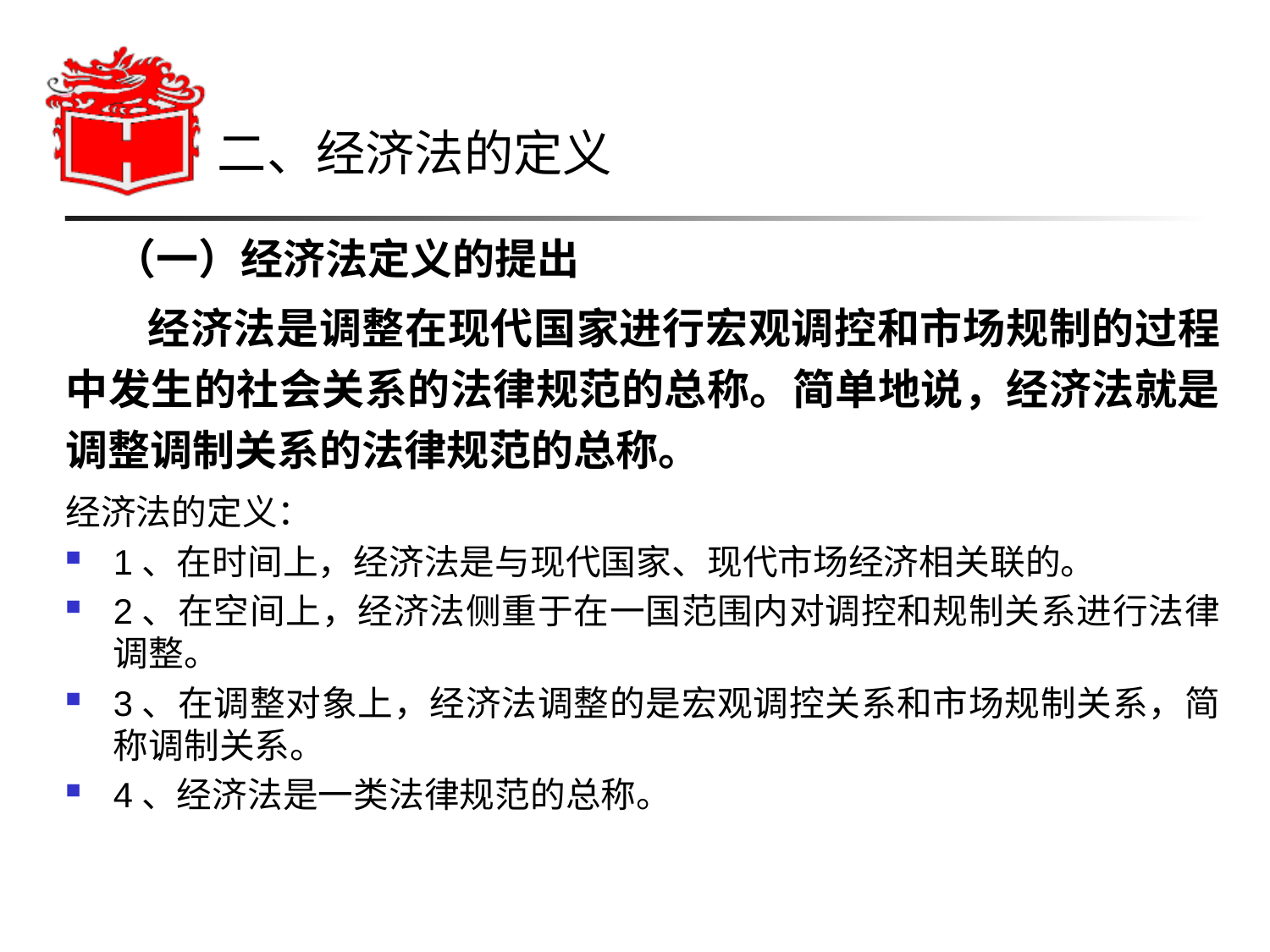

二、经济法的定义
    （一）经济法定义的提出
       经济法是调整在现代国家进行宏观调控和市场规制的过程中发生的社会关系的法律规范的总称。简单地说，经济法就是调整调制关系的法律规范的总称。
经济法的定义：
1、在时间上，经济法是与现代国家、现代市场经济相关联的。
2、在空间上，经济法侧重于在一国范围内对调控和规制关系进行法律调整。
3、在调整对象上，经济法调整的是宏观调控关系和市场规制关系，简称调制关系。
4、经济法是一类法律规范的总称。